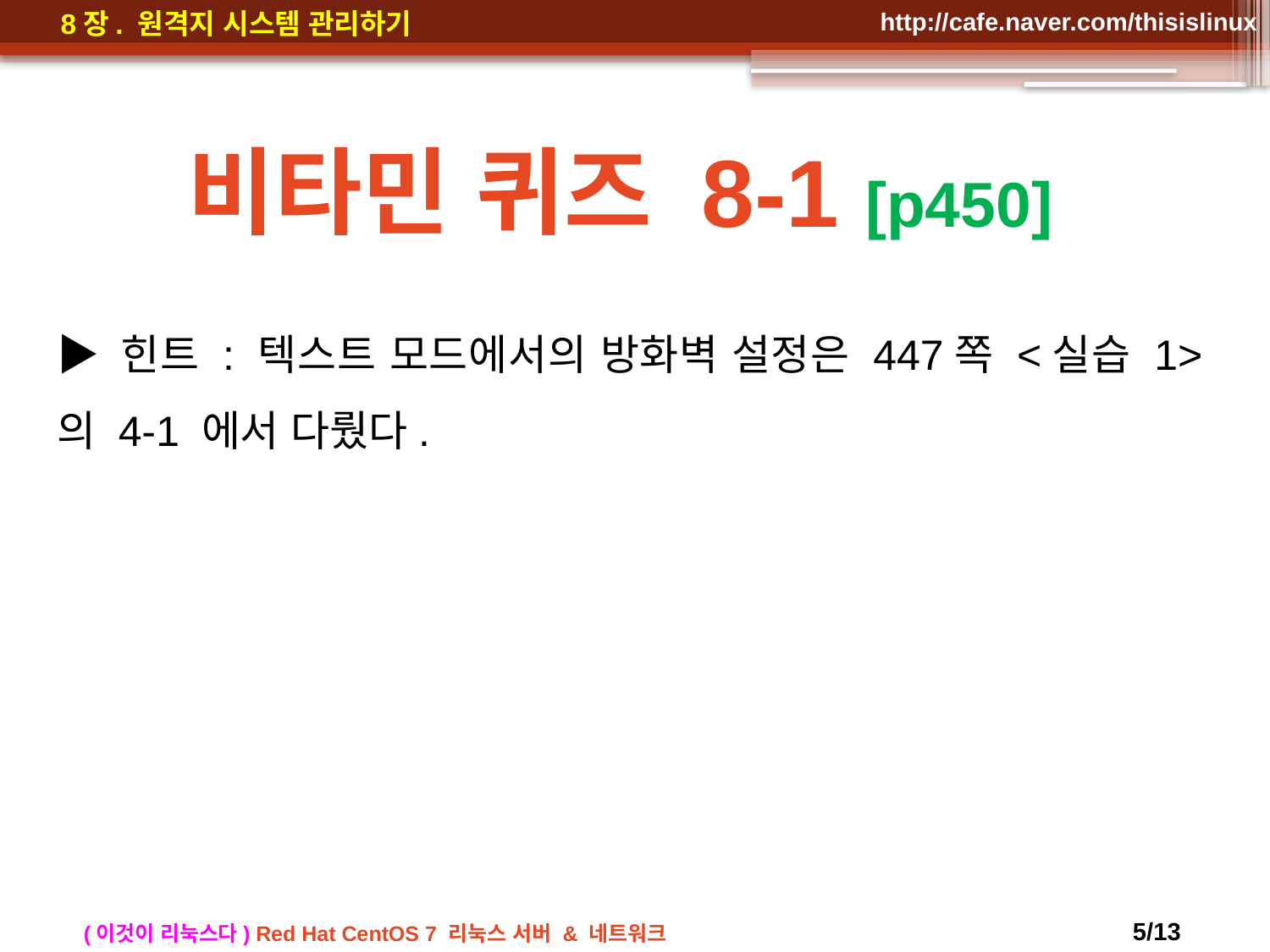

비타민 퀴즈 8-1 [p450]
▶ 힌트 : 텍스트 모드에서의 방화벽 설정은 447쪽 <실습 1>의 4-1 에서 다뤘다.